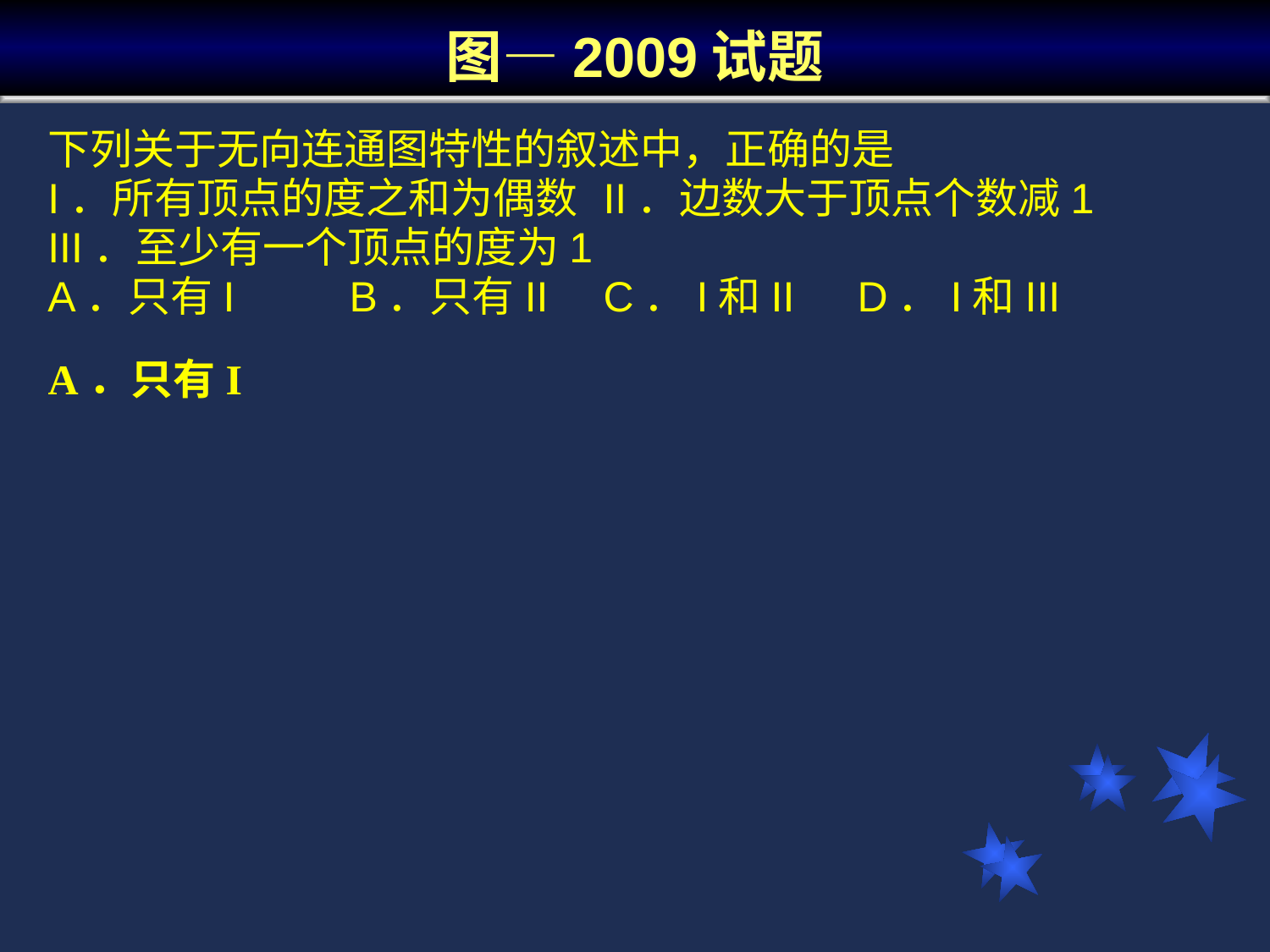

# 图—2009试题
下列关于无向连通图特性的叙述中，正确的是
I．所有顶点的度之和为偶数	II．边数大于顶点个数减1
III．至少有一个顶点的度为1
A．只有I	B．只有II	C．I和II	D．I和III
A．只有I